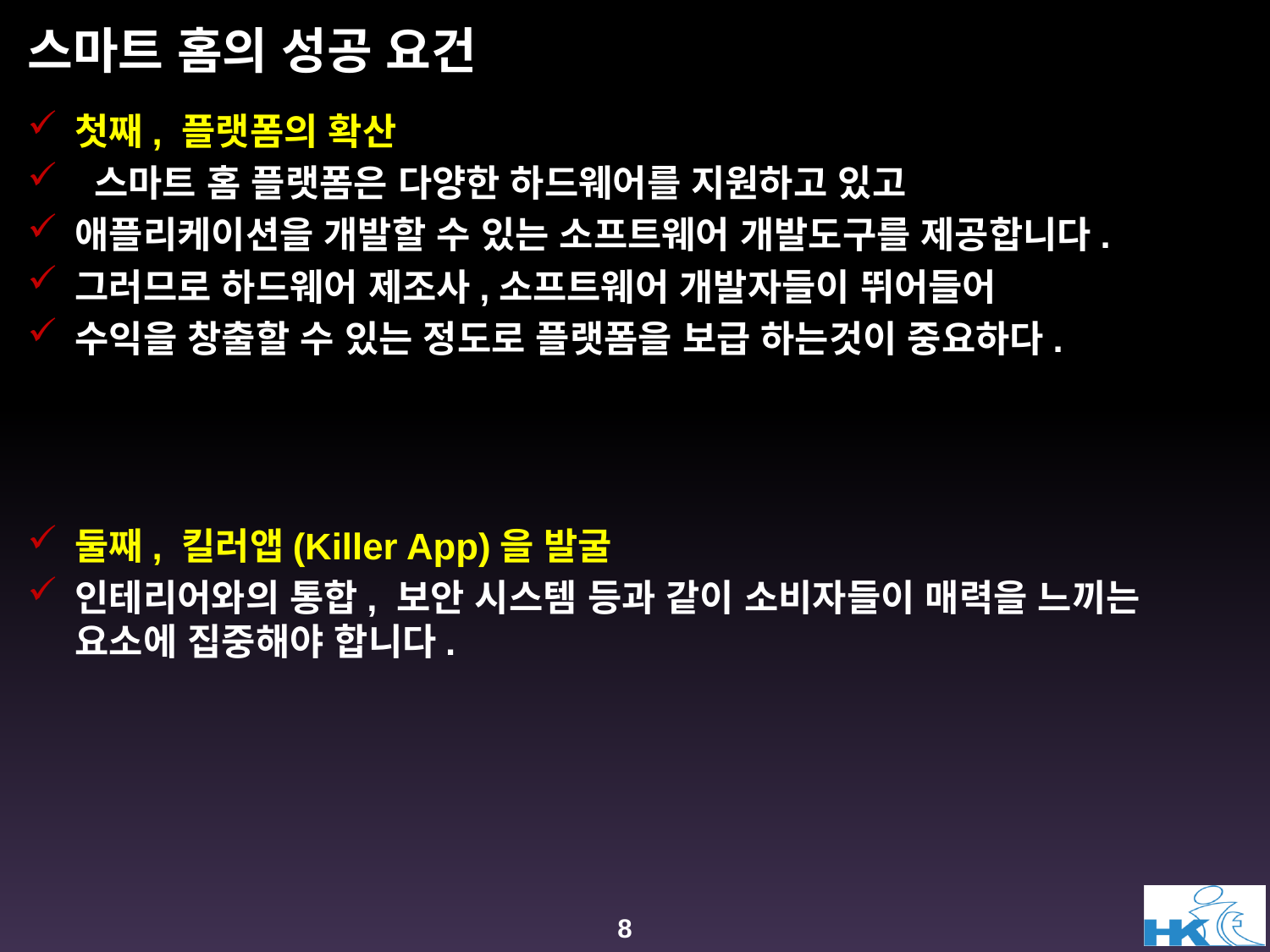

# 스마트 홈의 성공 요건
첫째, 플랫폼의 확산
 스마트 홈 플랫폼은 다양한 하드웨어를 지원하고 있고
애플리케이션을 개발할 수 있는 소프트웨어 개발도구를 제공합니다.
그러므로 하드웨어 제조사,소프트웨어 개발자들이 뛰어들어
수익을 창출할 수 있는 정도로 플랫폼을 보급 하는것이 중요하다.

둘째, 킬러앱(Killer App)을 발굴
인테리어와의 통합, 보안 시스템 등과 같이 소비자들이 매력을 느끼는 요소에 집중해야 합니다.

8